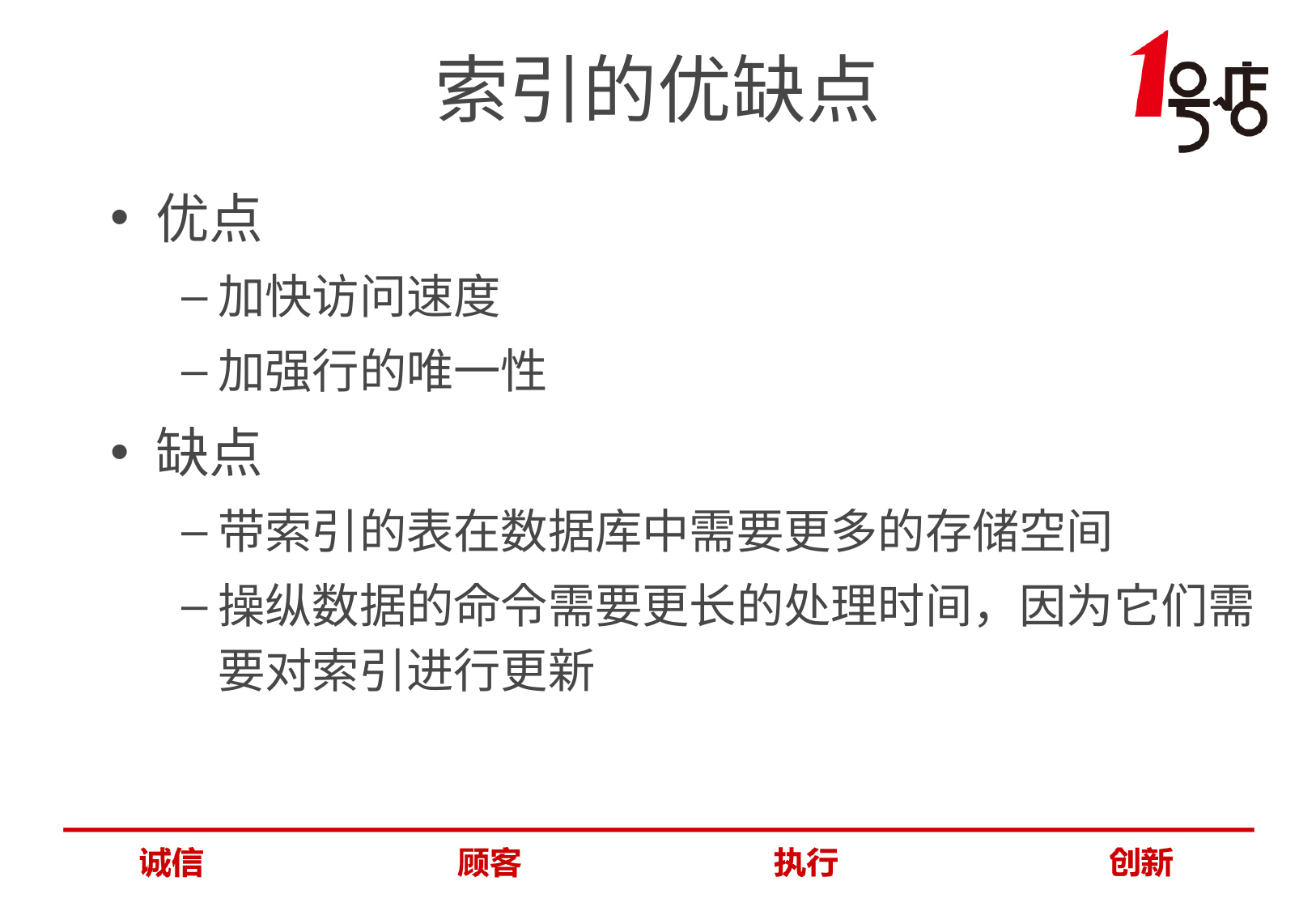

# 索引的优缺点
优点
加快访问速度
加强行的唯一性
缺点
带索引的表在数据库中需要更多的存储空间
操纵数据的命令需要更长的处理时间，因为它们需要对索引进行更新